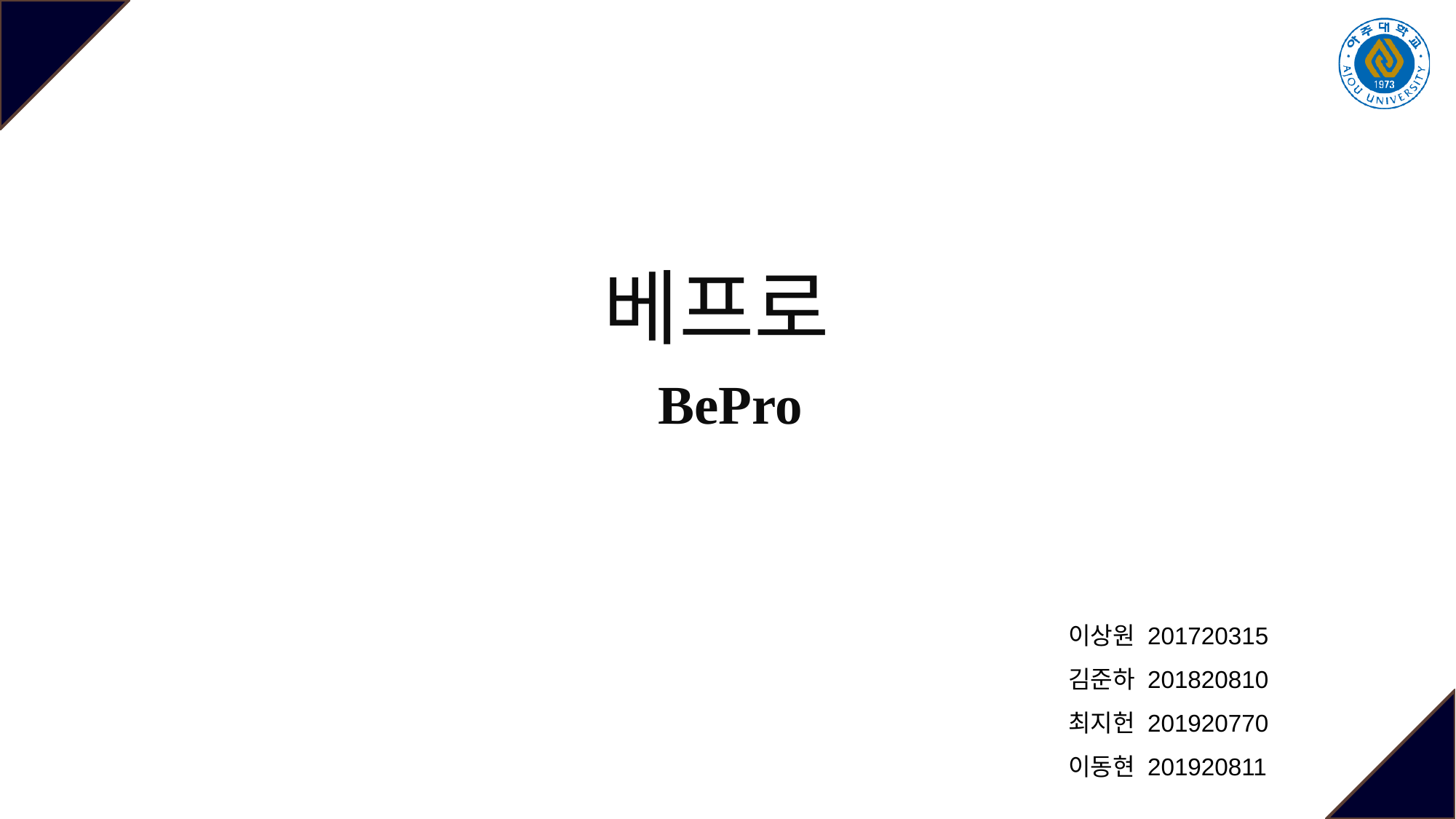

# 베프로
BePro
이상원 201720315
김준하 201820810
최지헌 201920770
이동현 201920811